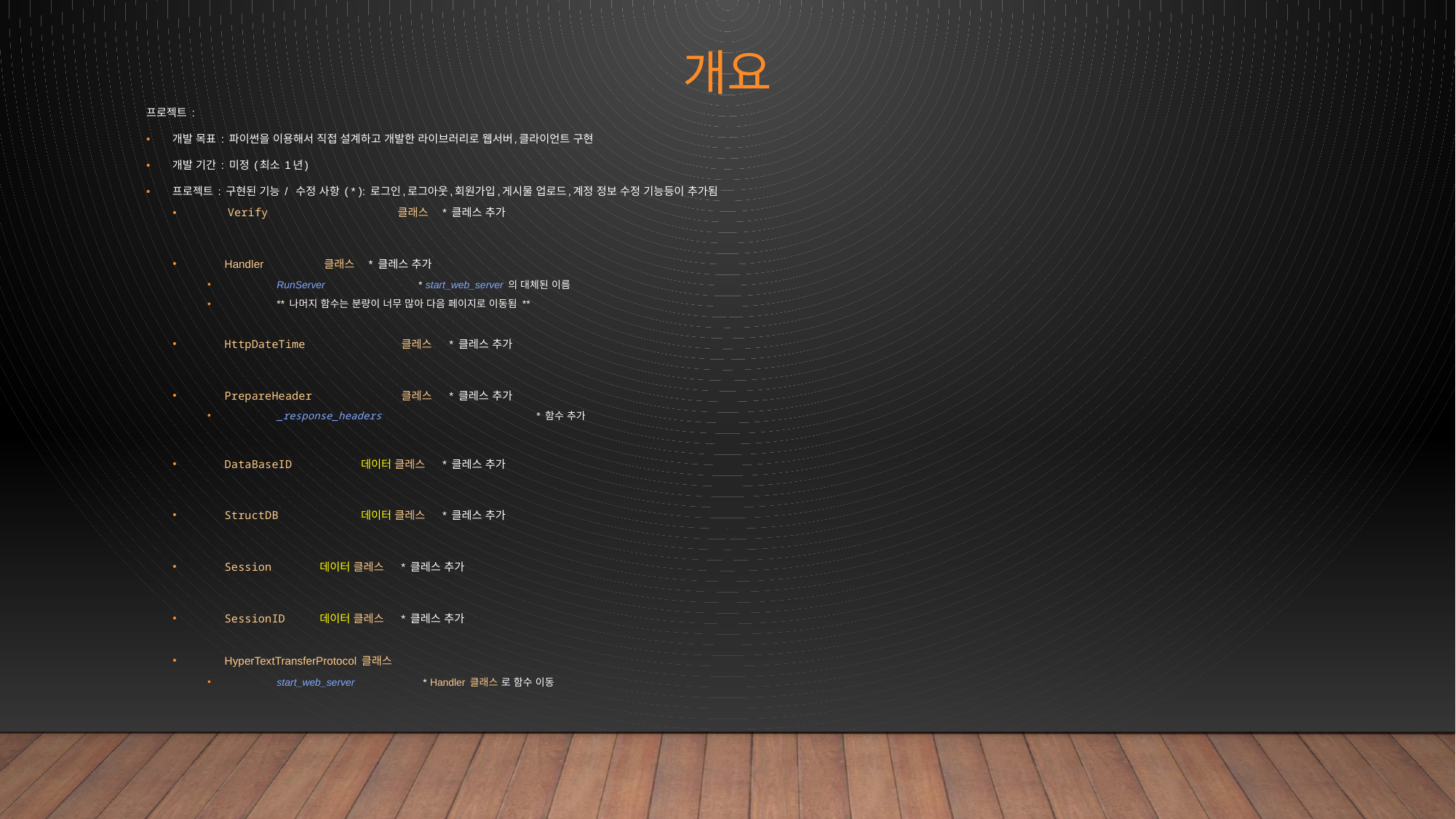

# 개요
프로젝트 :
개발 목표 : 파이썬을 이용해서 직접 설계하고 개발한 라이브러리로 웹서버,클라이언트 구현
개발 기간 : 미정 (최소 1년)
프로젝트 : 구현된 기능 /  수정 사항 ( * ): 로그인,로그아웃,회원가입,게시물 업로드,계정 정보 수정 기능등이 추가됨
 Verify                   클래스    * 클레스 추가

Handler                   클래스    * 클레스 추가
RunServer                                * start_web_server 의 대체된 이름
** 나머지 함수는 분량이 너무 많아 다음 페이지로 이동됨 **

HttpDateTime              클레스     * 클레스 추가

PrepareHeader             클레스     * 클레스 추가
_response_headers                         * 함수 추가

DataBaseID          데이터 클레스     * 클레스 추가

StructDB            데이터 클레스     * 클레스 추가

Session 	   데이터 클레스     * 클레스 추가

SessionID	   데이터 클레스     * 클레스 추가

HyperTextTransferProtocol 클래스
start_web_server		* Handler 클래스 로 함수 이동